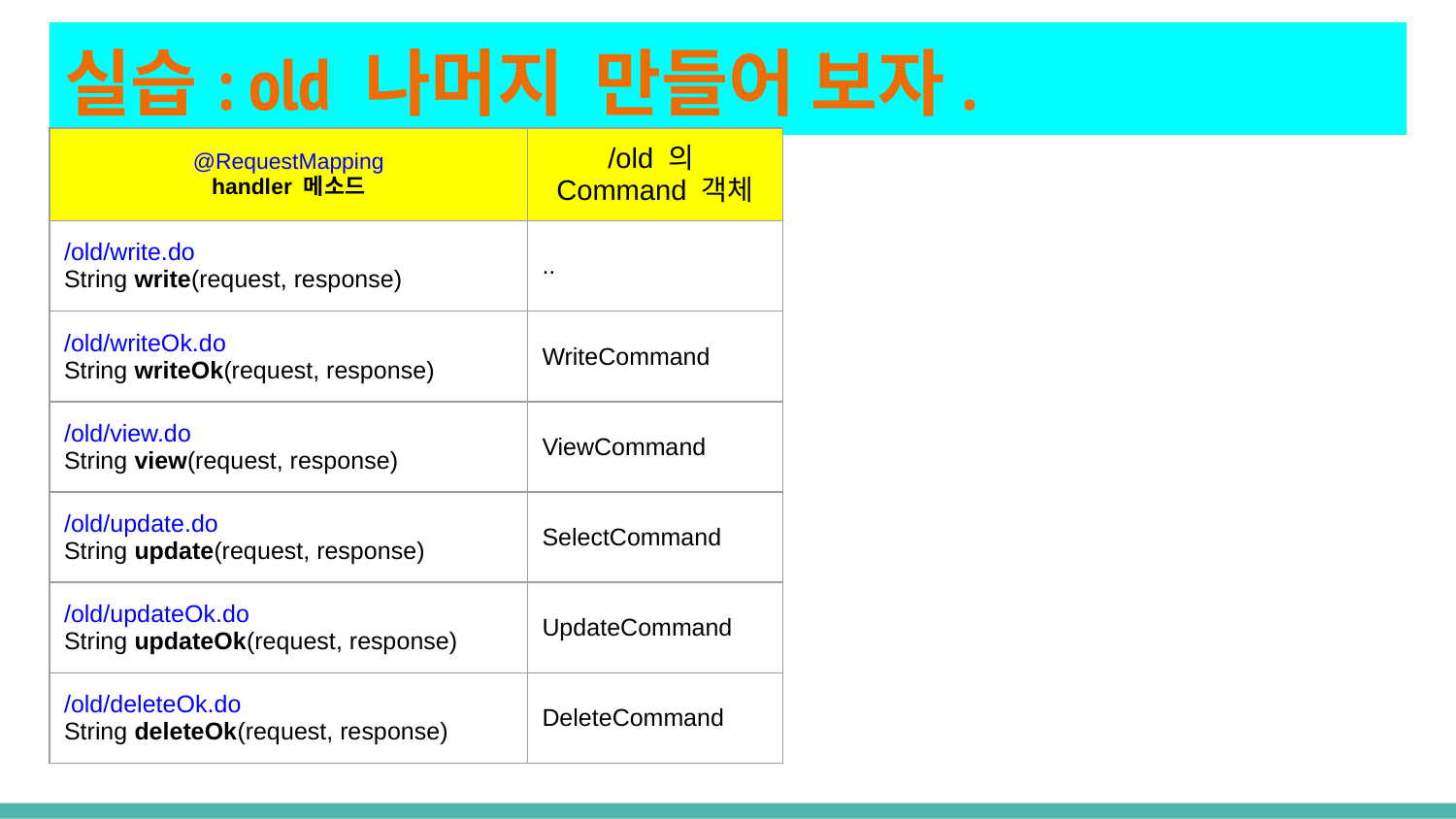

# 실습: old 나머지  만들어 보자.
| @RequestMapping handler 메소드 | /old 의 Command 객체 |
| --- | --- |
| /old/write.do String write(request, response) | .. |
| /old/writeOk.do String writeOk(request, response) | WriteCommand |
| /old/view.do String view(request, response) | ViewCommand |
| /old/update.do String update(request, response) | SelectCommand |
| /old/updateOk.do String updateOk(request, response) | UpdateCommand |
| /old/deleteOk.do String deleteOk(request, response) | DeleteCommand |